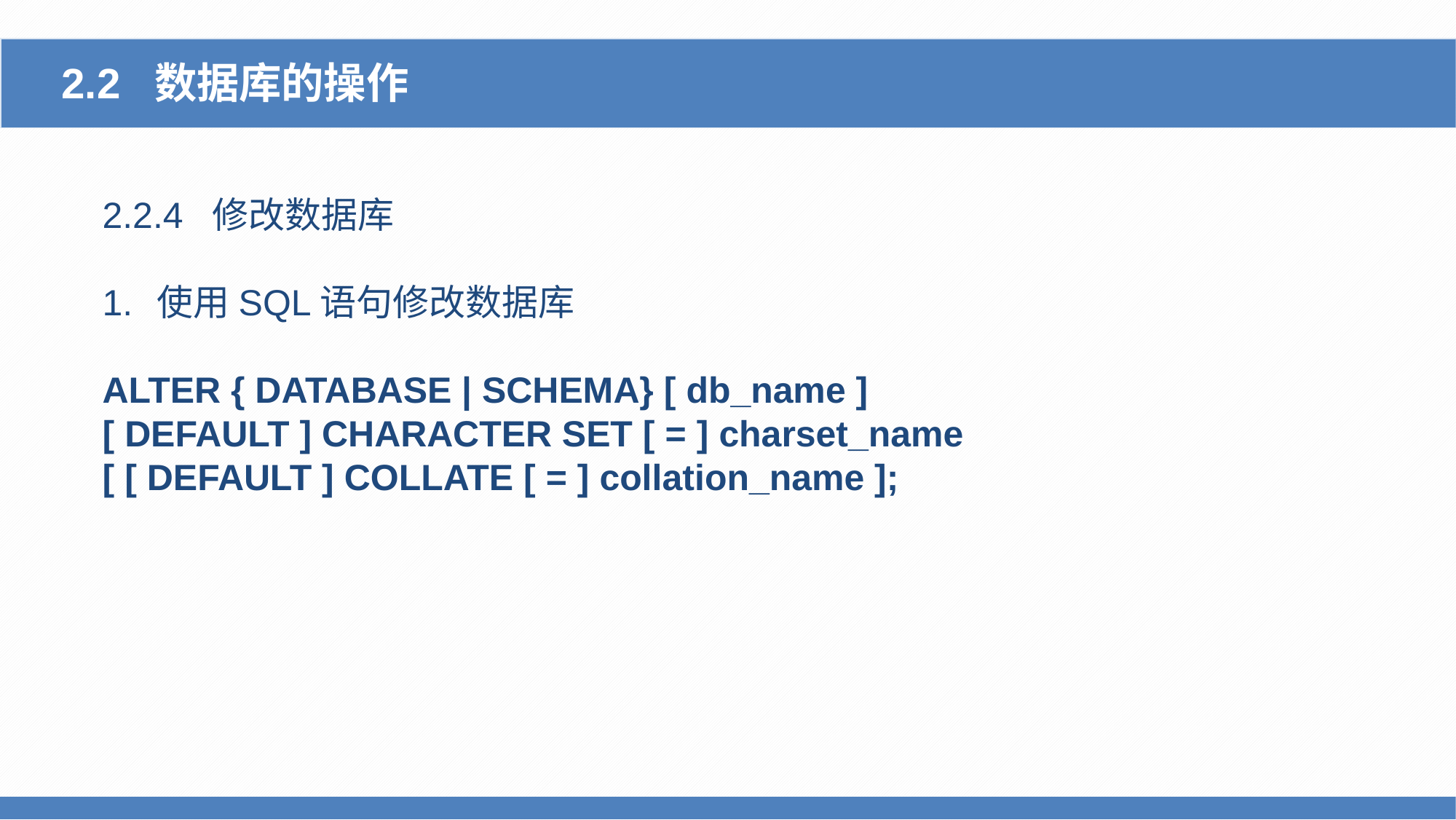

2.2  数据库的操作
2.2.4  修改数据库

使用SQL语句修改数据库

ALTER { DATABASE | SCHEMA} [ db_name ]
[ DEFAULT ] CHARACTER SET [ = ] charset_name
[ [ DEFAULT ] COLLATE [ = ] collation_name ];